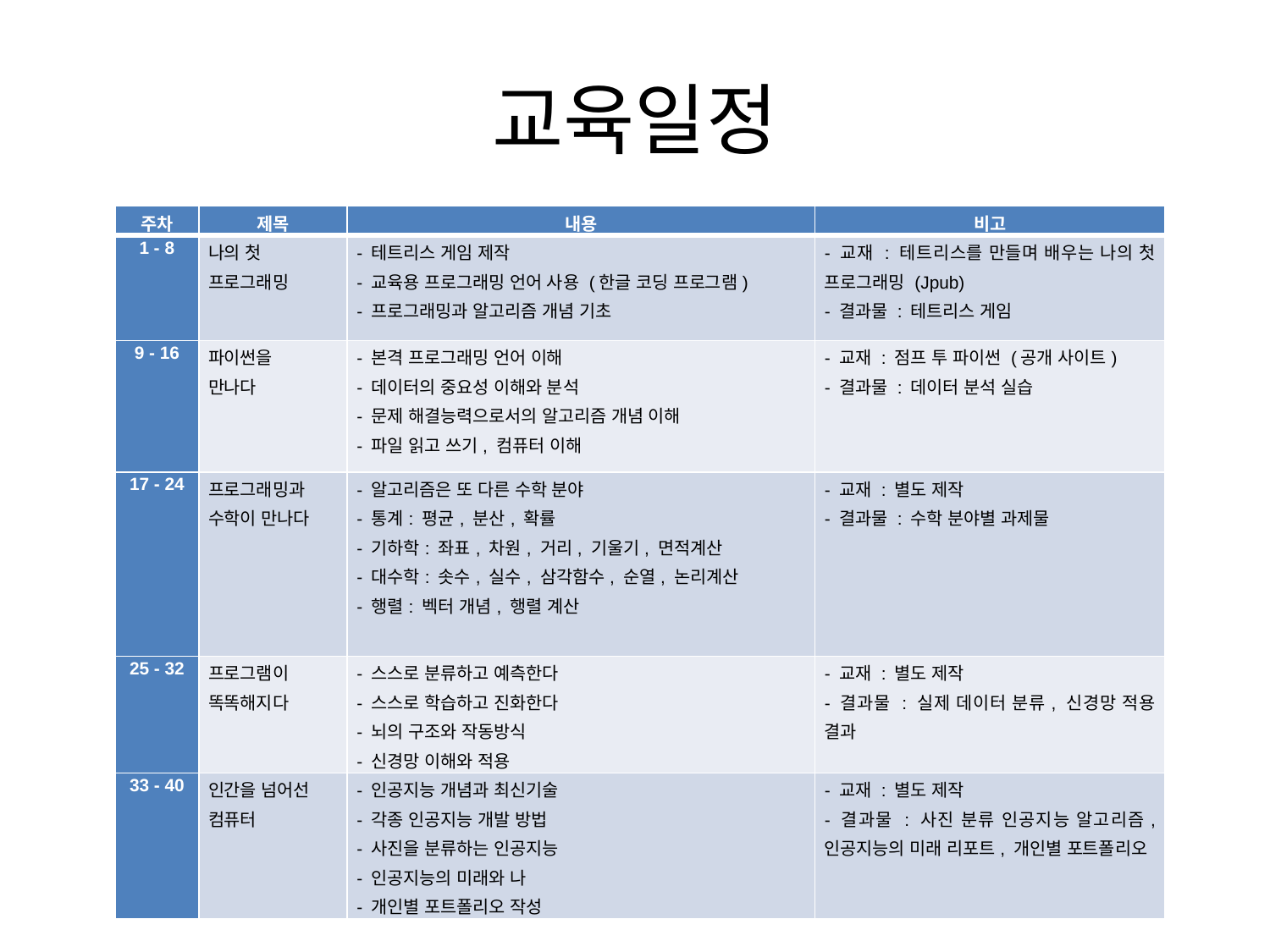

# 교육일정
| 주차 | 제목 | 내용 | 비고 |
| --- | --- | --- | --- |
| 1 - 8 | 나의 첫 프로그래밍 | - 테트리스 게임 제작 - 교육용 프로그래밍 언어 사용 (한글 코딩 프로그램) - 프로그래밍과 알고리즘 개념 기초 | - 교재 : 테트리스를 만들며 배우는 나의 첫 프로그래밍 (Jpub) - 결과물 : 테트리스 게임 |
| 9 - 16 | 파이썬을 만나다 | - 본격 프로그래밍 언어 이해 - 데이터의 중요성 이해와 분석 - 문제 해결능력으로서의 알고리즘 개념 이해 - 파일 읽고 쓰기, 컴퓨터 이해 | - 교재 : 점프 투 파이썬 (공개 사이트) - 결과물 : 데이터 분석 실습 |
| 17 - 24 | 프로그래밍과 수학이 만나다 | - 알고리즘은 또 다른 수학 분야 - 통계: 평균, 분산, 확률 - 기하학: 좌표, 차원, 거리, 기울기, 면적계산 - 대수학: 솟수, 실수, 삼각함수, 순열, 논리계산 - 행렬: 벡터 개념, 행렬 계산 | - 교재 : 별도 제작 - 결과물 : 수학 분야별 과제물 |
| 25 - 32 | 프로그램이 똑똑해지다 | - 스스로 분류하고 예측한다 - 스스로 학습하고 진화한다 - 뇌의 구조와 작동방식 - 신경망 이해와 적용 | - 교재 : 별도 제작 - 결과물 : 실제 데이터 분류, 신경망 적용 결과 |
| 33 - 40 | 인간을 넘어선 컴퓨터 | - 인공지능 개념과 최신기술 - 각종 인공지능 개발 방법 - 사진을 분류하는 인공지능 - 인공지능의 미래와 나 - 개인별 포트폴리오 작성 | - 교재 : 별도 제작 - 결과물 : 사진 분류 인공지능 알고리즘, 인공지능의 미래 리포트, 개인별 포트폴리오 |